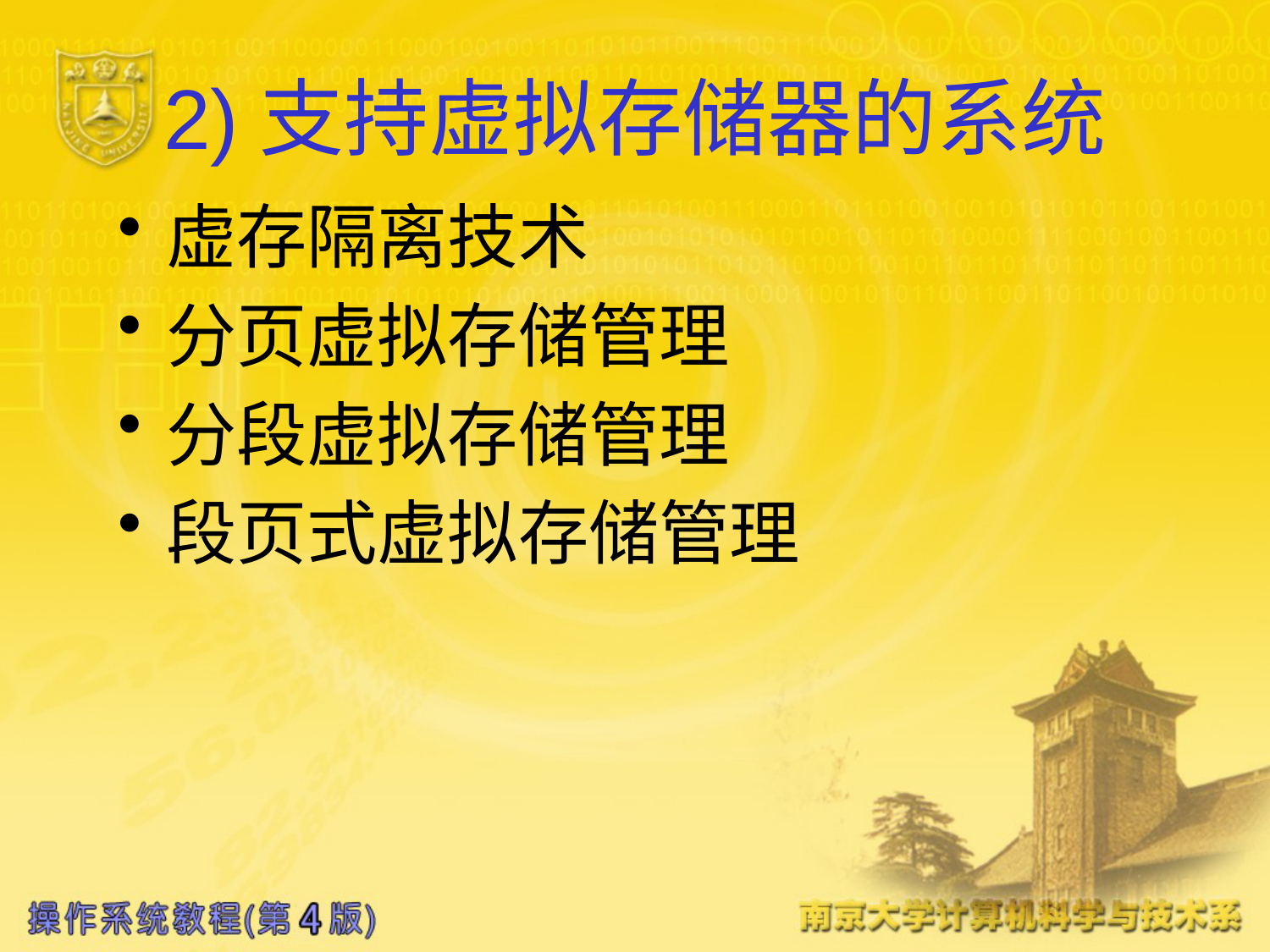

# 2)支持虚拟存储器的系统
虚存隔离技术
分页虚拟存储管理
分段虚拟存储管理
段页式虚拟存储管理